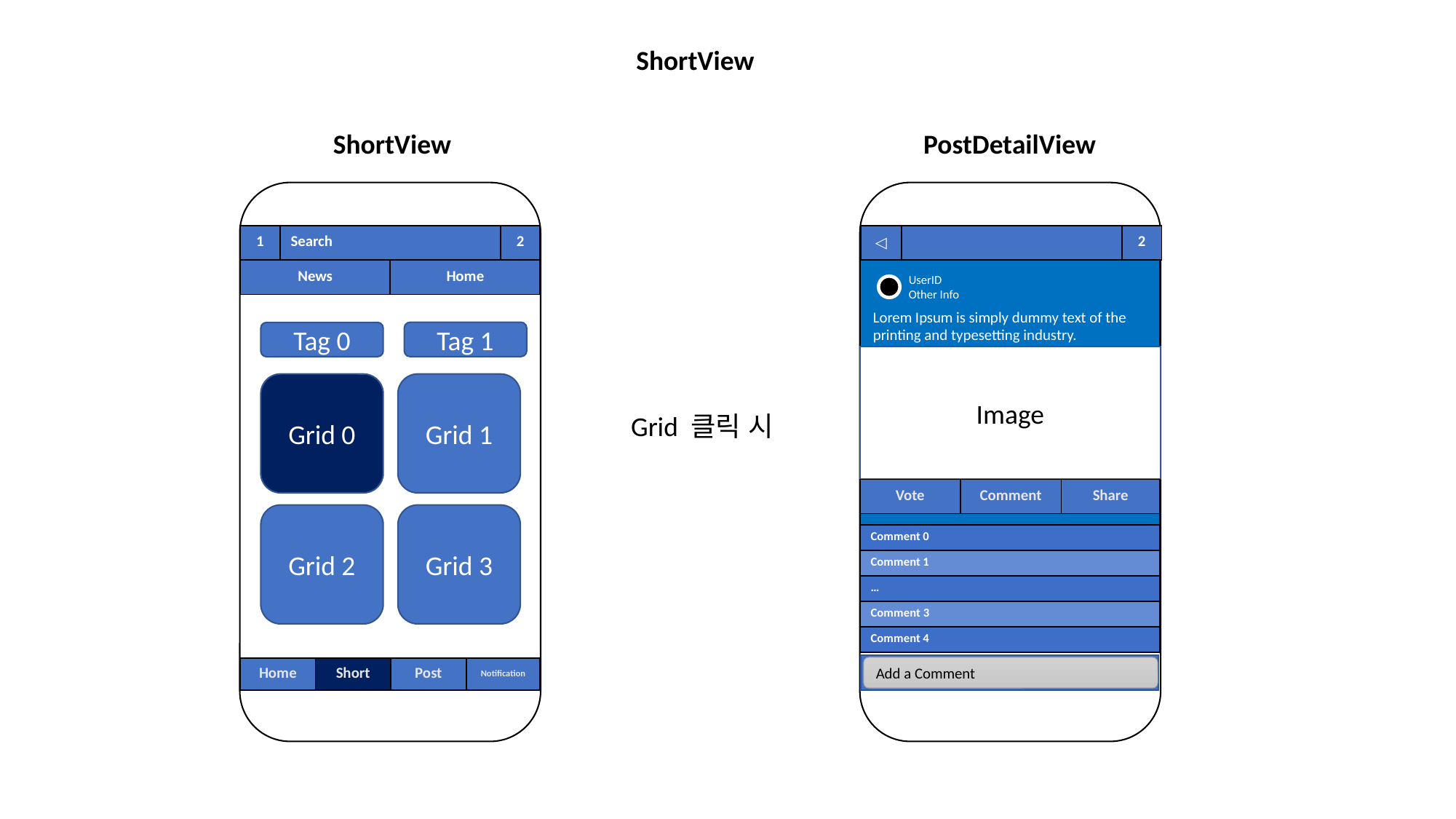

ShortView
ShortView
PostDetailView

| 1 | Search | 2 |
| --- | --- | --- |
| ◁ |  | 2 |
| --- | --- | --- |

| News | Home |
| --- | --- |
UserID
Other Info

Lorem Ipsum is simply dummy text of the printing and typesetting industry.
Tag 1
Tag 0
Image
Grid 0
Grid 1
Grid 클릭 시
| Vote | Comment | Share |
| --- | --- | --- |
Grid 3
Grid 2
| Comment 0 |
| --- |
| Comment 1 |
| … |
| Comment 3 |
| Comment 4 |

Add a Comment
| Home | Short | Post | Notification |
| --- | --- | --- | --- |